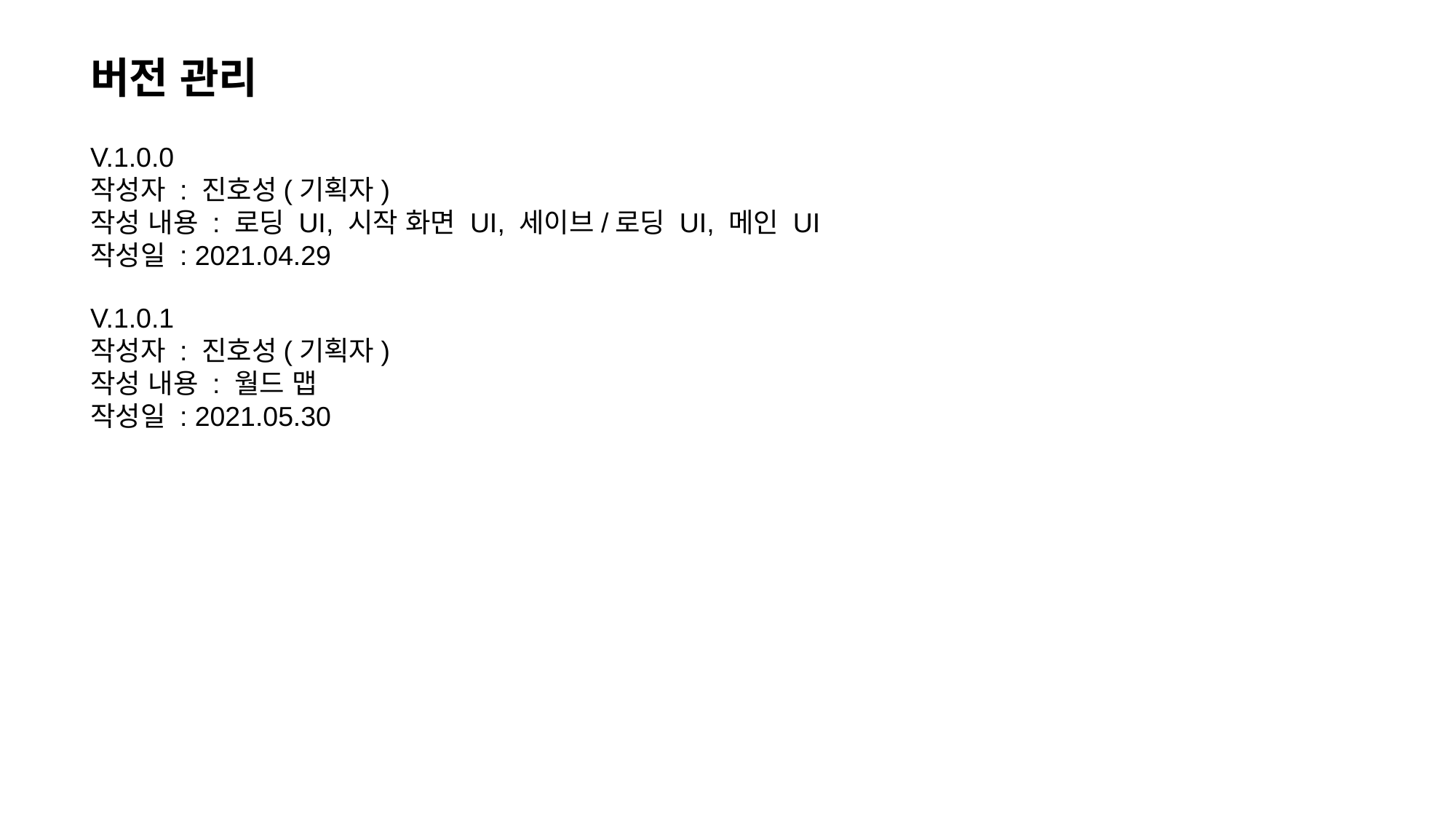

버전 관리
V.1.0.0
작성자 : 진호성(기획자)
작성 내용 : 로딩 UI, 시작 화면 UI, 세이브/로딩 UI, 메인 UI
작성일 : 2021.04.29
V.1.0.1
작성자 : 진호성(기획자)
작성 내용 : 월드 맵
작성일 : 2021.05.30